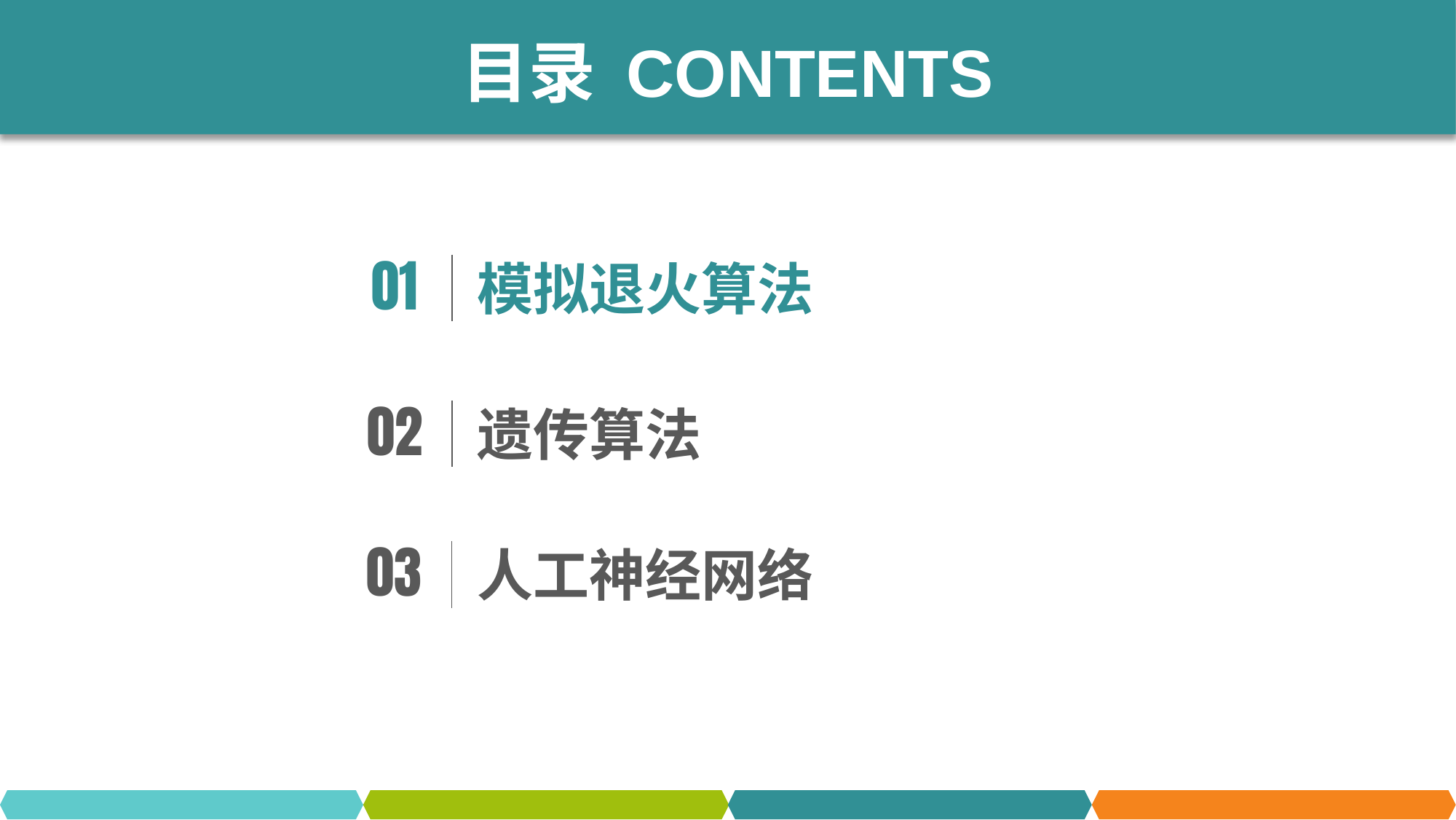

目录 CONTENTS
01
模拟退火算法
02
遗传算法
03
人工神经网络